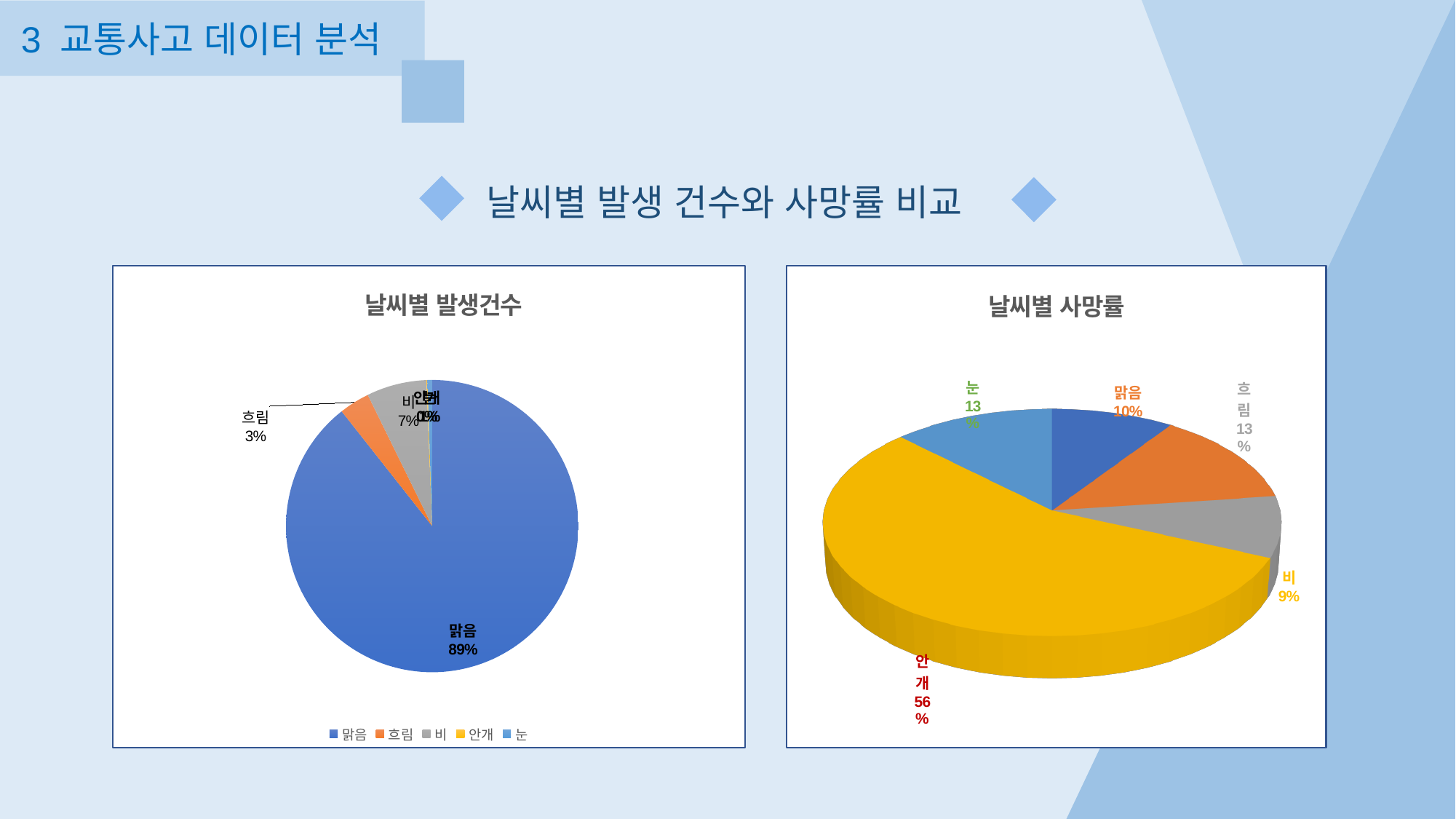

3 교통사고 데이터 분석

날씨별 발생 건수와 사망률 비교

[unsupported chart]

[unsupported chart]